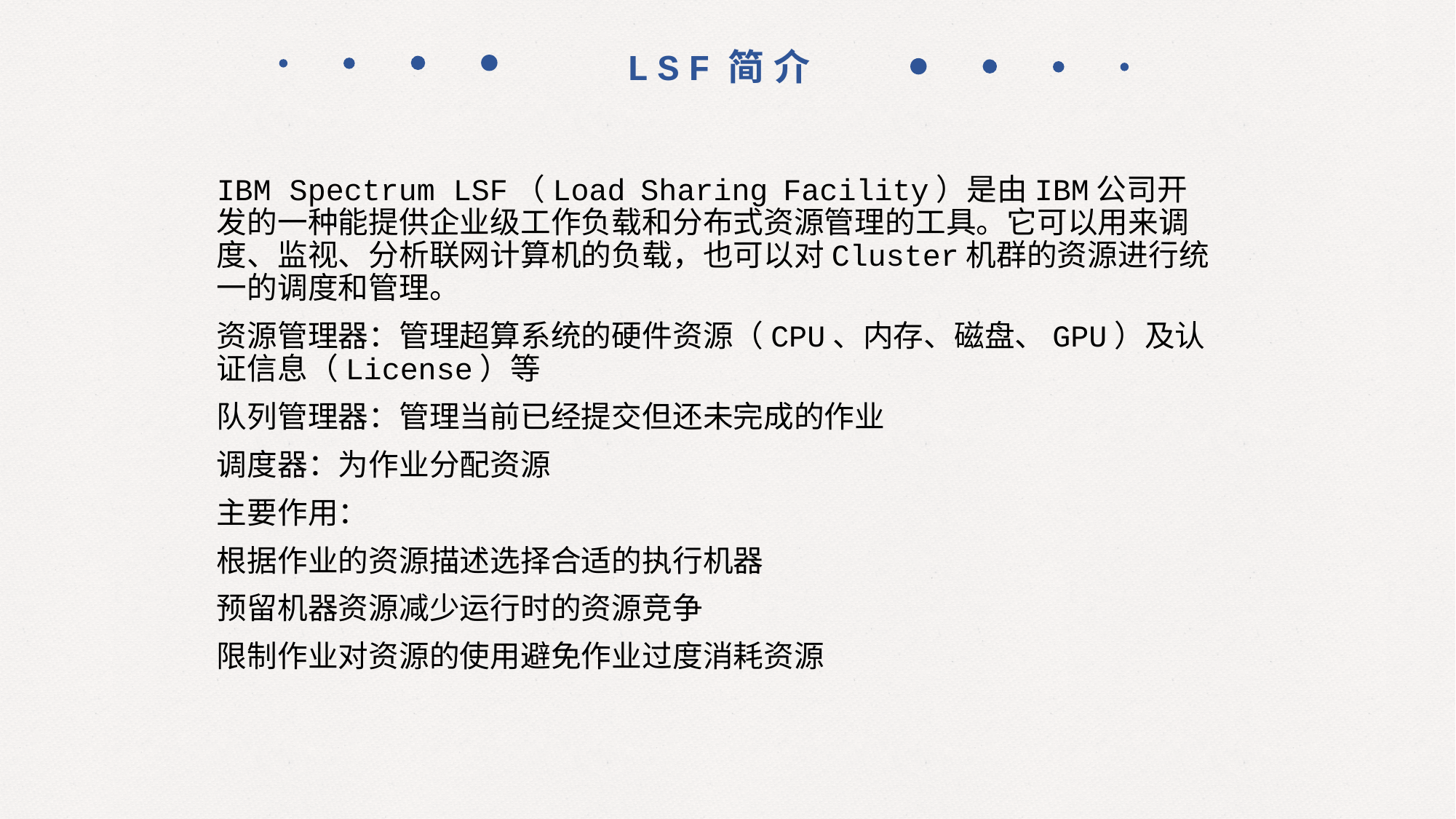

LSF简介

IBM Spectrum LSF（Load Sharing Facility）是由IBM公司开发的一种能提供企业级工作负载和分布式资源管理的工具。它可以用来调度、监视、分析联网计算机的负载，也可以对Cluster机群的资源进行统一的调度和管理。
资源管理器：管理超算系统的硬件资源（CPU、内存、磁盘、GPU）及认证信息（License）等
队列管理器：管理当前已经提交但还未完成的作业
调度器：为作业分配资源
主要作用：
根据作业的资源描述选择合适的执行机器
预留机器资源减少运行时的资源竞争
限制作业对资源的使用避免作业过度消耗资源